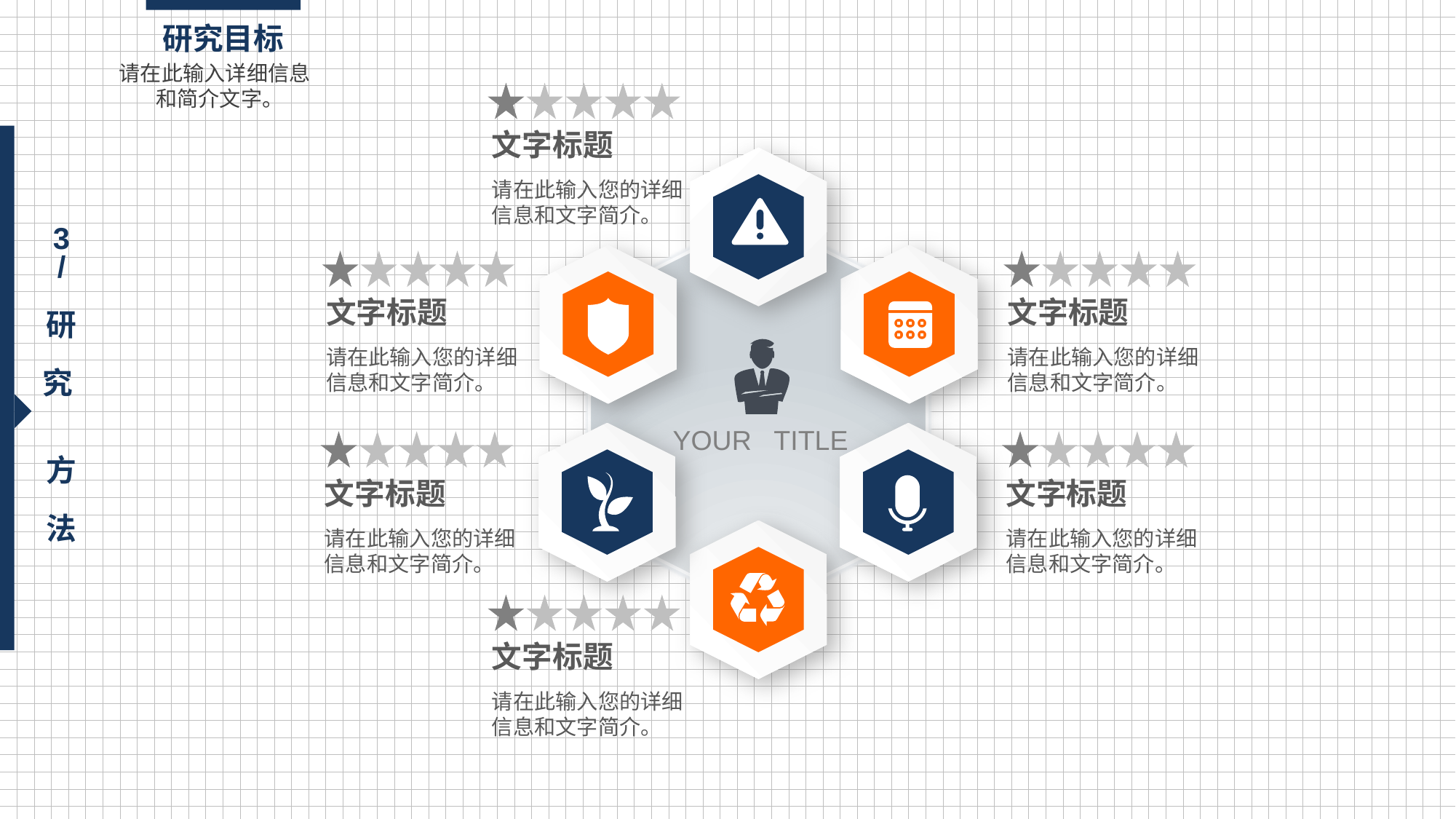

研究目标
请在此输入详细信息   和简介文字。

文字标题
请在此输入您的详细
信息和文字简介。

3
/

研

究

方

法

文字标题
请在此输入您的详细
信息和文字简介。

文字标题
请在此输入您的详细
信息和文字简介。

YOUR   TITLE

文字标题
请在此输入您的详细
信息和文字简介。

文字标题
请在此输入您的详细
信息和文字简介。

文字标题
请在此输入您的详细
信息和文字简介。